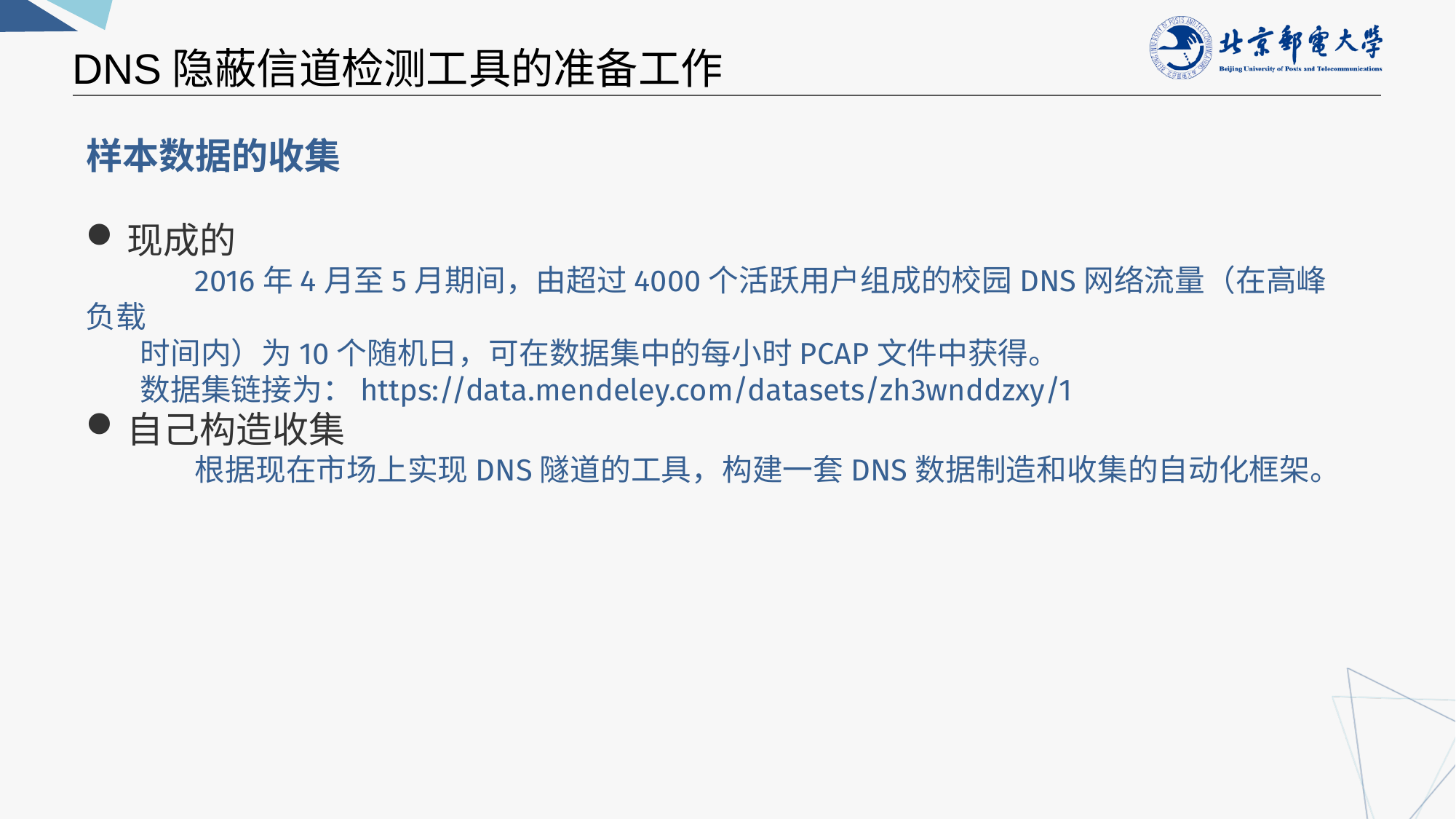

DNS隐蔽信道检测工具的准备工作
样本数据的收集

现成的
	2016年4月至5月期间，由超过4000个活跃用户组成的校园DNS网络流量（在高峰负载
       时间内）为10个随机日，可在数据集中的每小时PCAP文件中获得。
       数据集链接为：https://data.mendeley.com/datasets/zh3wnddzxy/1
自己构造收集
	根据现在市场上实现DNS隧道的工具，构建一套DNS数据制造和收集的自动化框架。